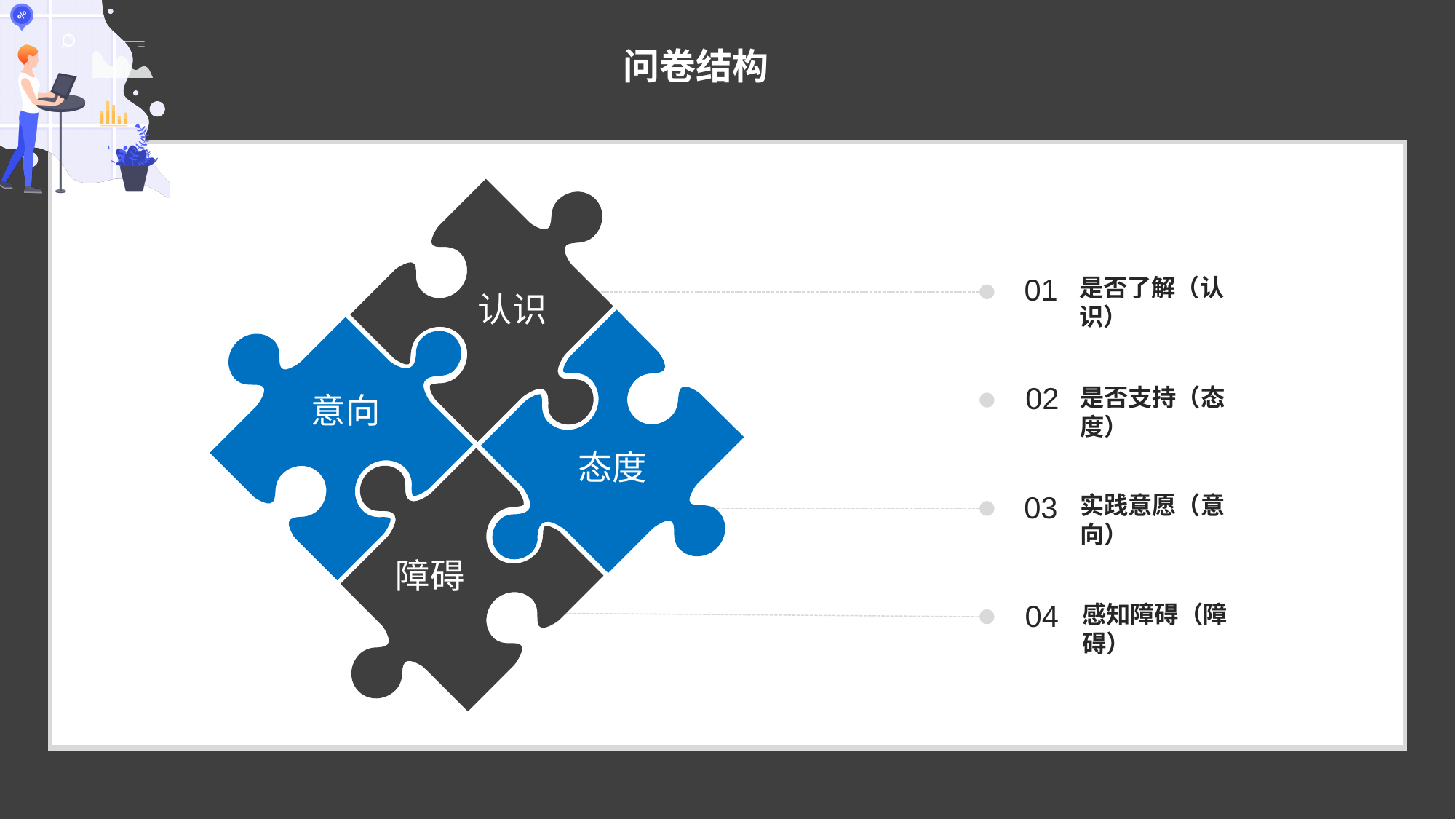

问卷结构

认识
01
是否了解（认识）

意向

态度
02
是否支持（态度）

障碍
03
实践意愿（意向）

04
感知障碍（障碍）